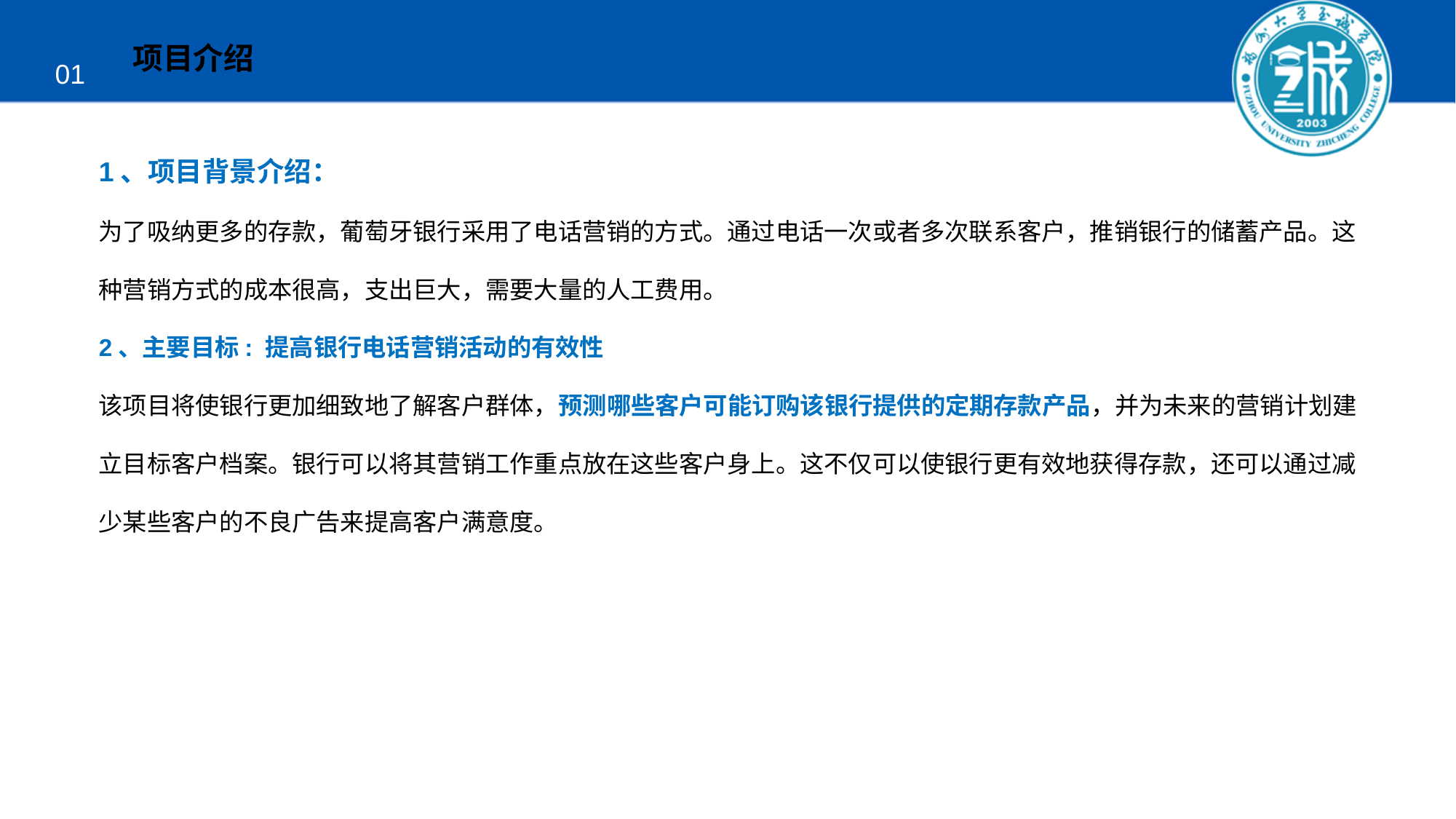

项目介绍
01
1、项目背景介绍：
为了吸纳更多的存款，葡萄牙银行采用了电话营销的方式。通过电话一次或者多次联系客户，推销银行的储蓄产品。这种营销方式的成本很高，支出巨大，需要大量的人工费用。
2、主要目标: 提高银行电话营销活动的有效性
该项目将使银行更加细致地了解客户群体，预测哪些客户可能订购该银行提供的定期存款产品，并为未来的营销计划建立目标客户档案。银行可以将其营销工作重点放在这些客户身上。这不仅可以使银行更有效地获得存款，还可以通过减少某些客户的不良广告来提高客户满意度。